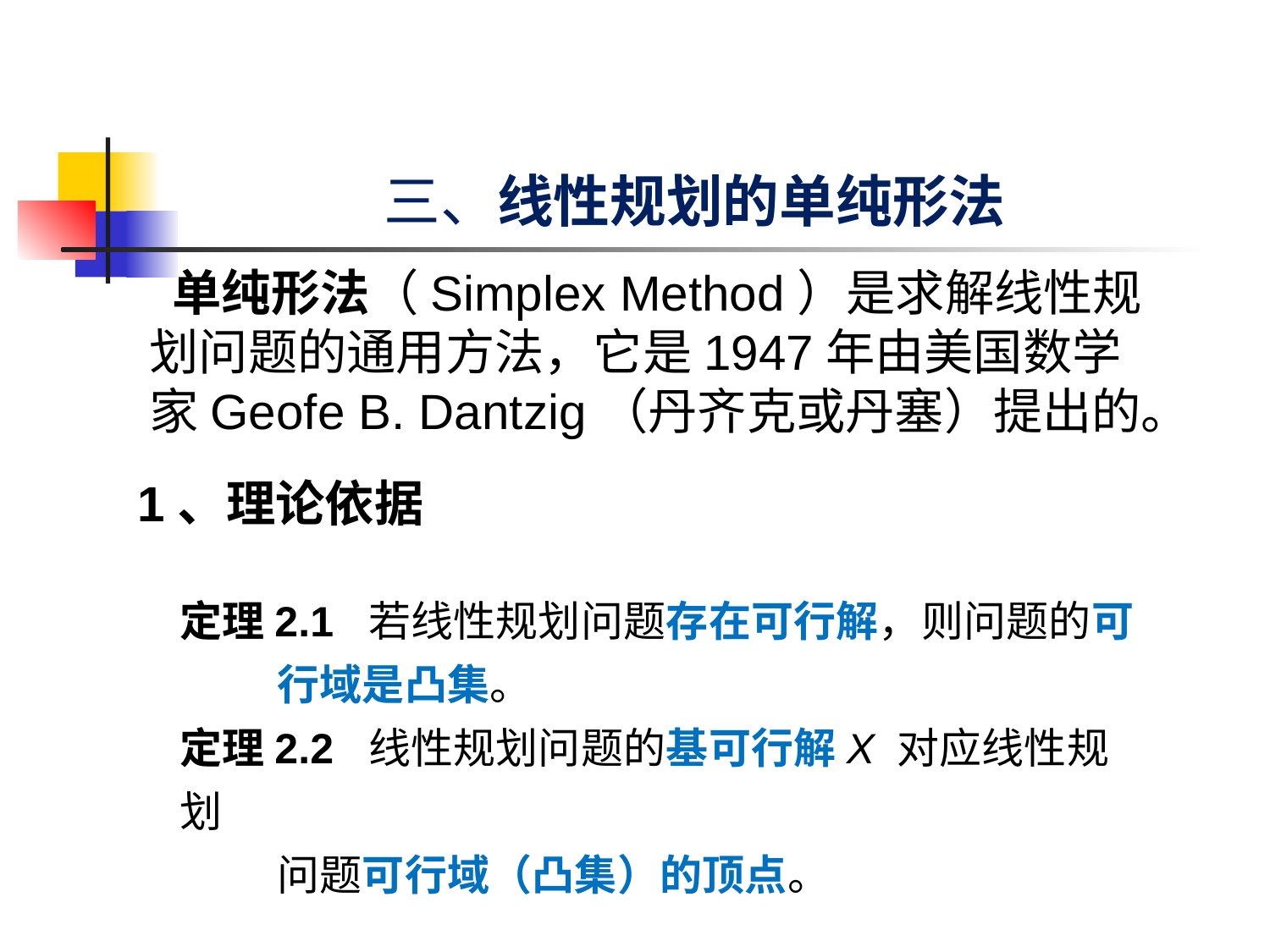

# 三、线性规划的单纯形法
 单纯形法（Simplex Method）是求解线性规划问题的通用方法，它是1947年由美国数学家Geofe B. Dantzig（丹齐克或丹塞）提出的。

1、理论依据

定理2.1  若线性规划问题存在可行解，则问题的可
         行域是凸集。
定理2.2  线性规划问题的基可行解X 对应线性规划
         问题可行域（凸集）的顶点。